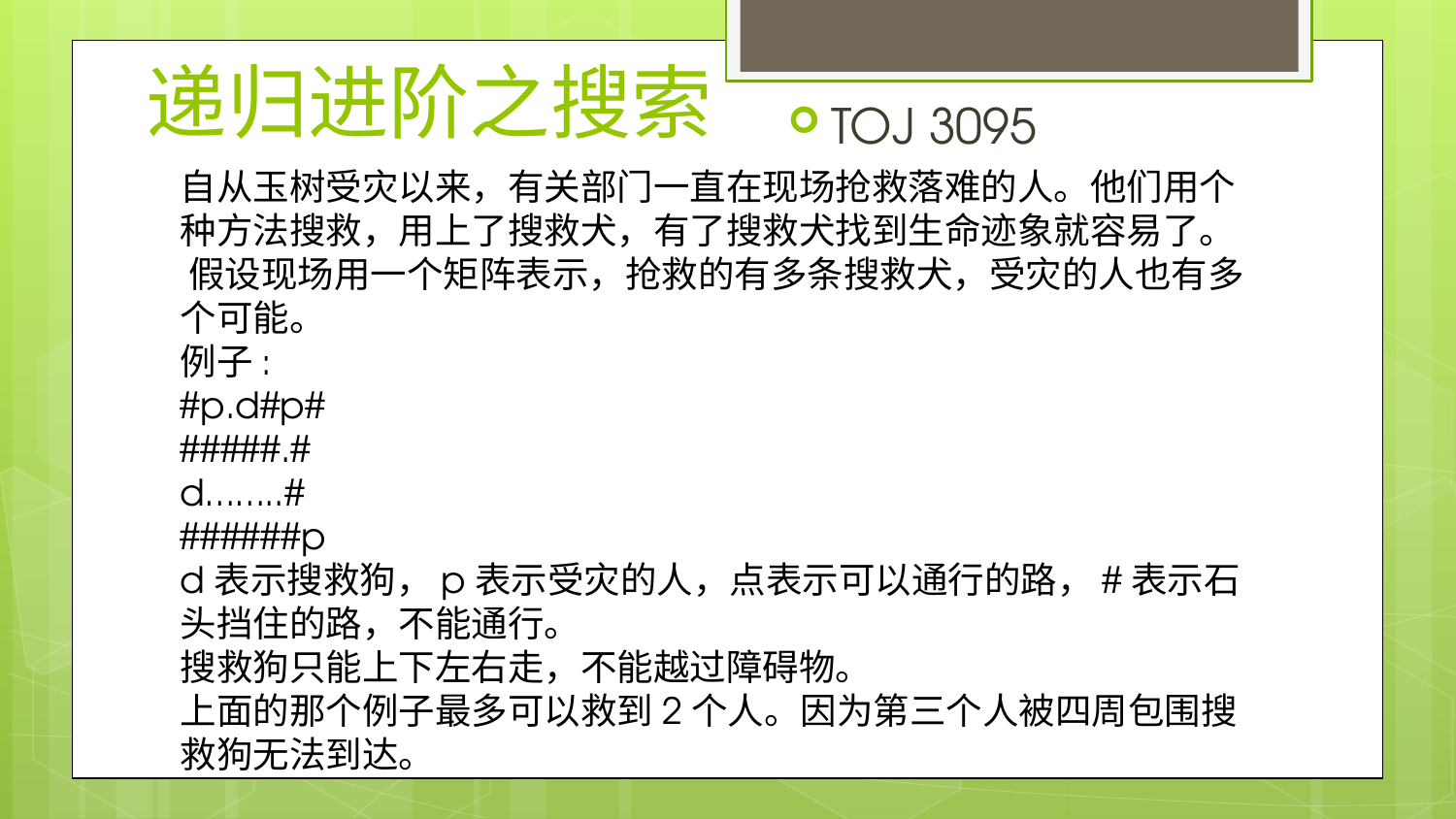

# 递归进阶之搜索
TOJ 3095
自从玉树受灾以来，有关部门一直在现场抢救落难的人。他们用个种方法搜救，用上了搜救犬，有了搜救犬找到生命迹象就容易了。
 假设现场用一个矩阵表示，抢救的有多条搜救犬，受灾的人也有多个可能。
例子:
#p.d#p#
#####.#
d……..#
######p
d表示搜救狗，p表示受灾的人，点表示可以通行的路，#表示石头挡住的路，不能通行。
搜救狗只能上下左右走，不能越过障碍物。
上面的那个例子最多可以救到2个人。因为第三个人被四周包围搜救狗无法到达。